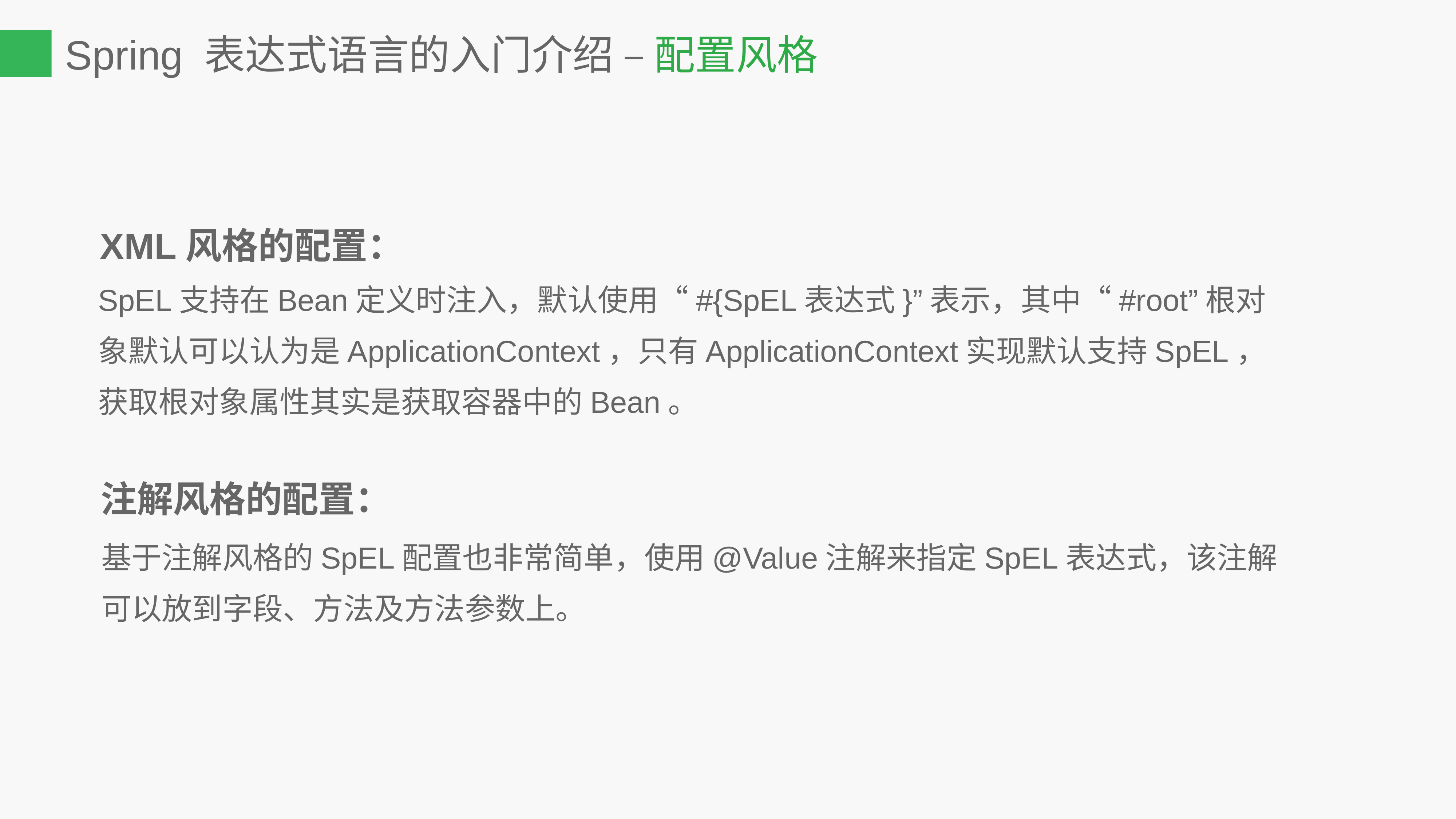

Spring 表达式语言的入门介绍 – 配置风格

XML风格的配置：
SpEL支持在Bean定义时注入，默认使用“#{SpEL表达式}”表示，其中“#root”根对象默认可以认为是ApplicationContext，只有ApplicationContext实现默认支持SpEL，获取根对象属性其实是获取容器中的Bean。
注解风格的配置：
基于注解风格的SpEL配置也非常简单，使用@Value注解来指定SpEL表达式，该注解可以放到字段、方法及方法参数上。